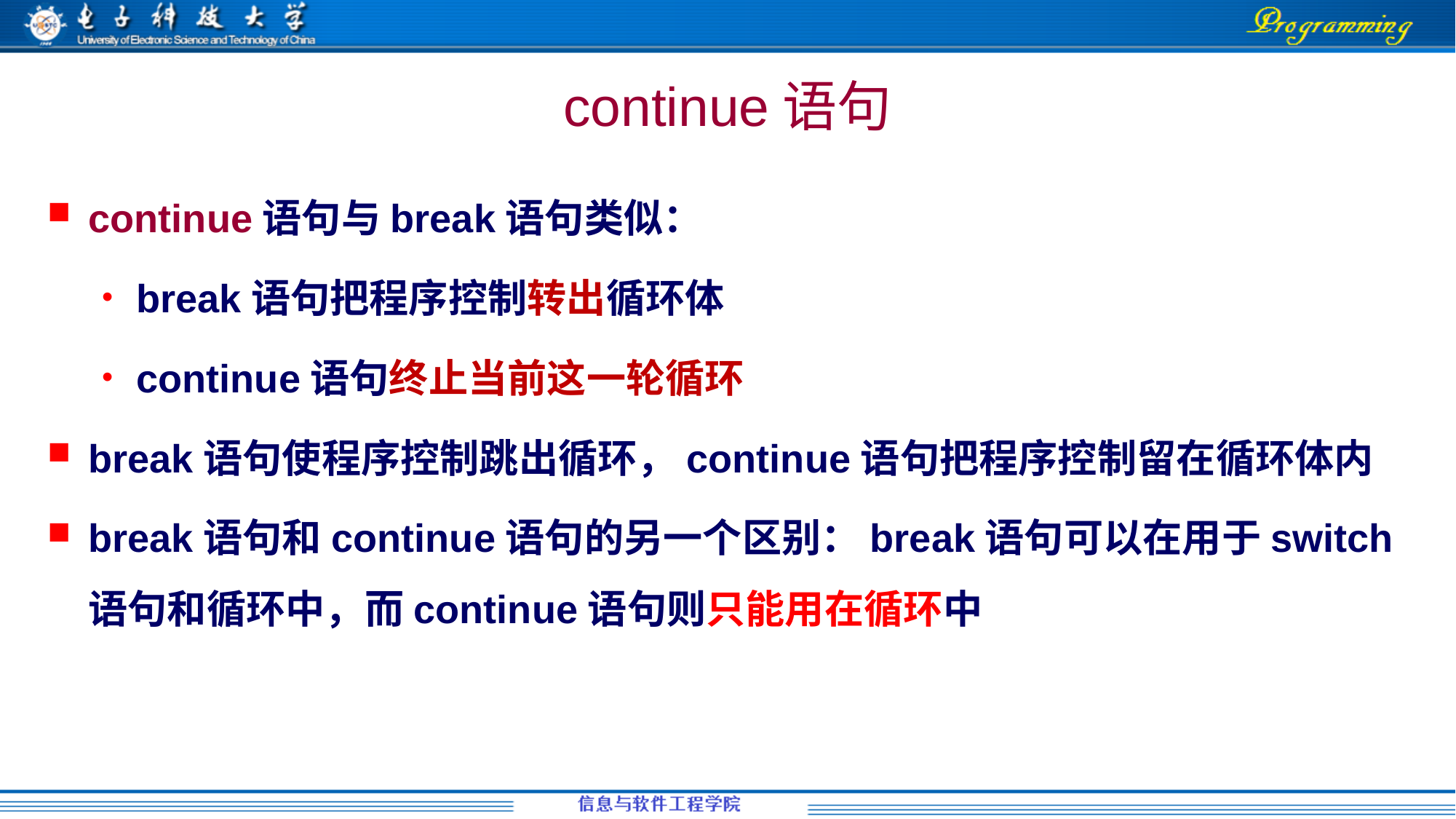

# continue语句
continue语句与break语句类似：
break语句把程序控制转出循环体
continue语句终止当前这一轮循环
break语句使程序控制跳出循环，continue语句把程序控制留在循环体内
break语句和continue语句的另一个区别：break语句可以在用于switch语句和循环中，而continue语句则只能用在循环中